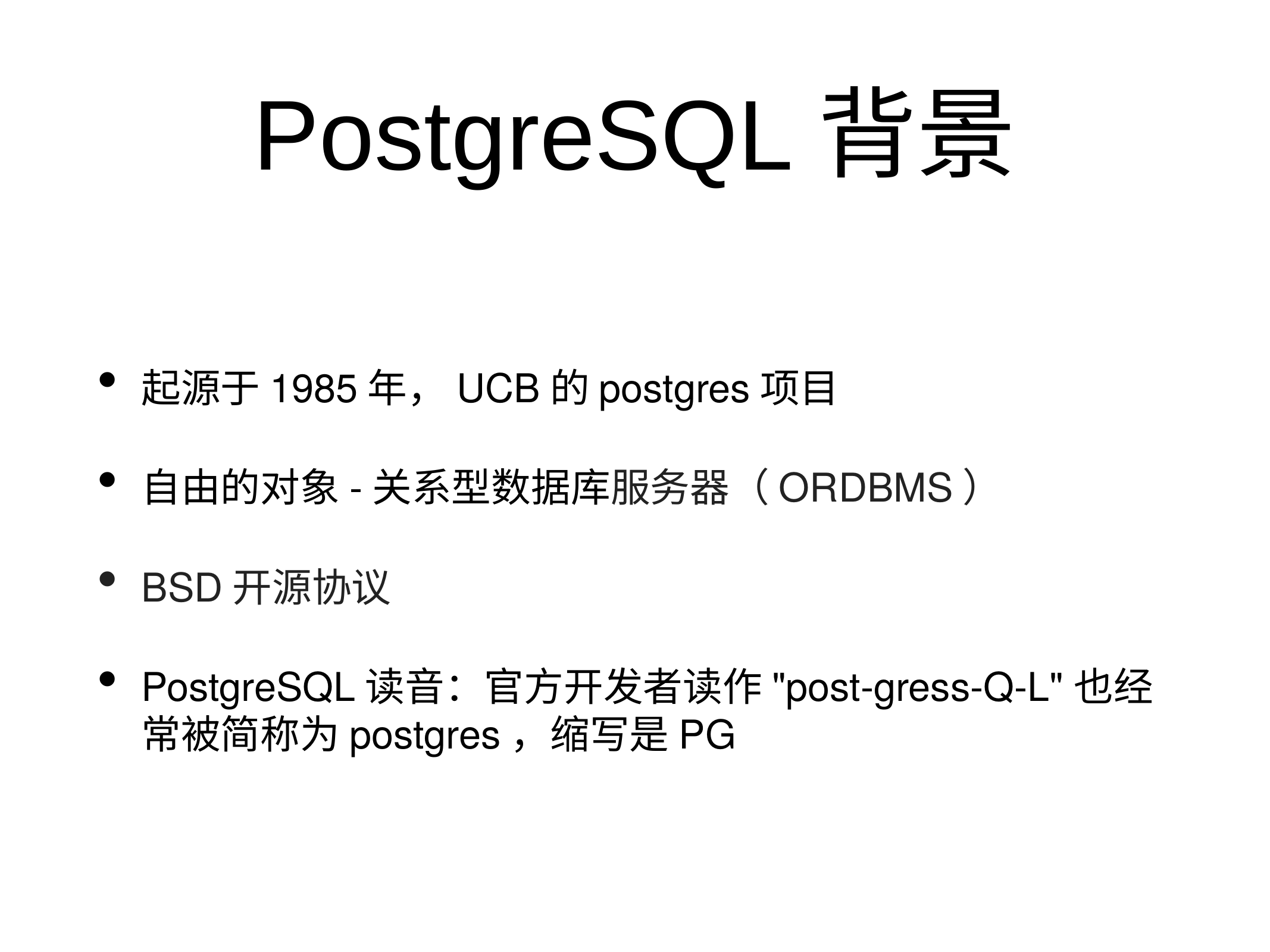

# PostgreSQL背景
起源于1985年，UCB的postgres项目
自由的对象-关系型数据库服务器（ORDBMS）
BSD开源协议
PostgreSQL读音：官方开发者读作"post-gress-Q-L"也经常被简称为postgres，缩写是PG